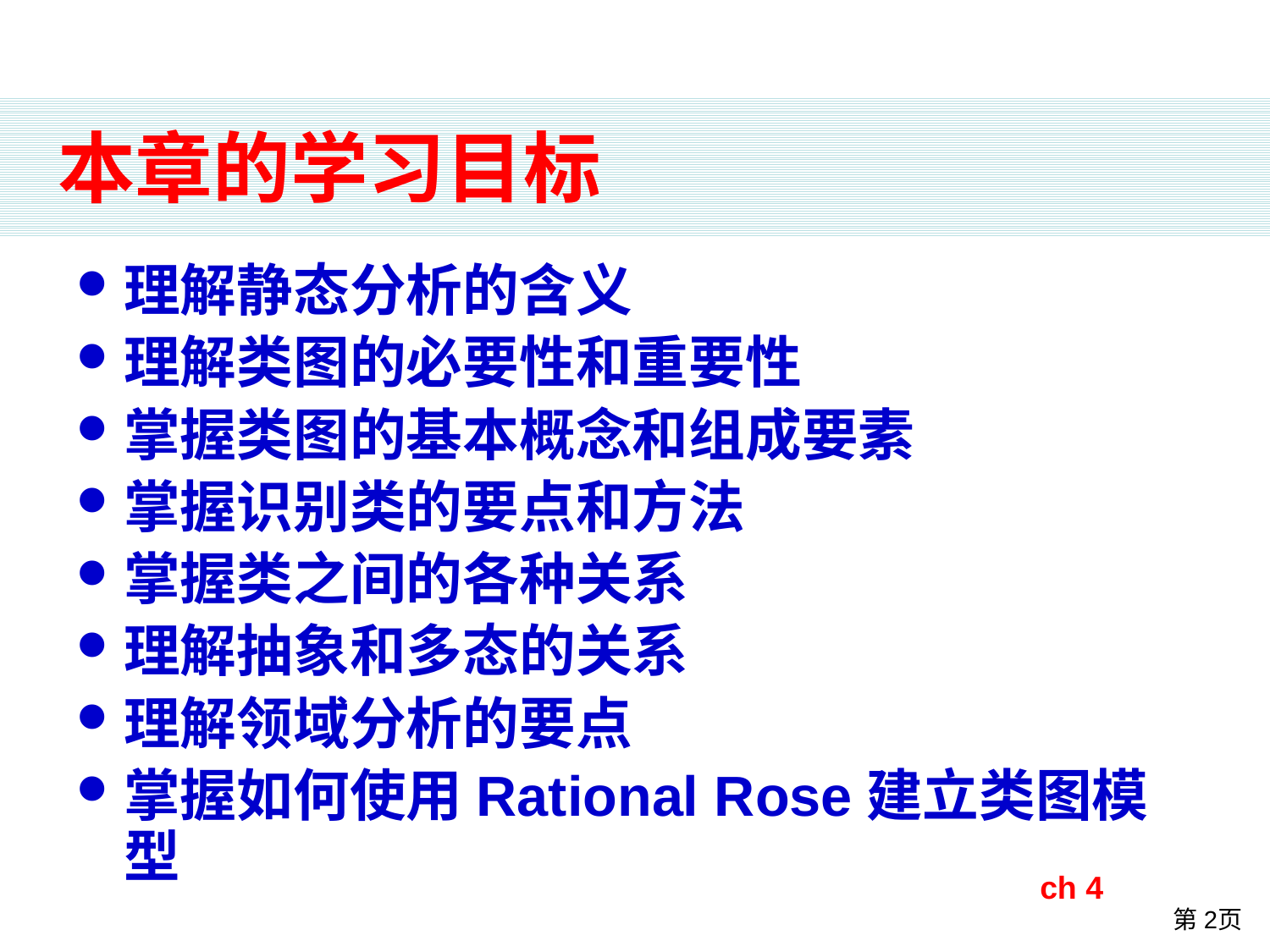

# 本章的学习目标
理解静态分析的含义
理解类图的必要性和重要性
掌握类图的基本概念和组成要素
掌握识别类的要点和方法
掌握类之间的各种关系
理解抽象和多态的关系
理解领域分析的要点
掌握如何使用Rational Rose建立类图模型
ch 4
第2页